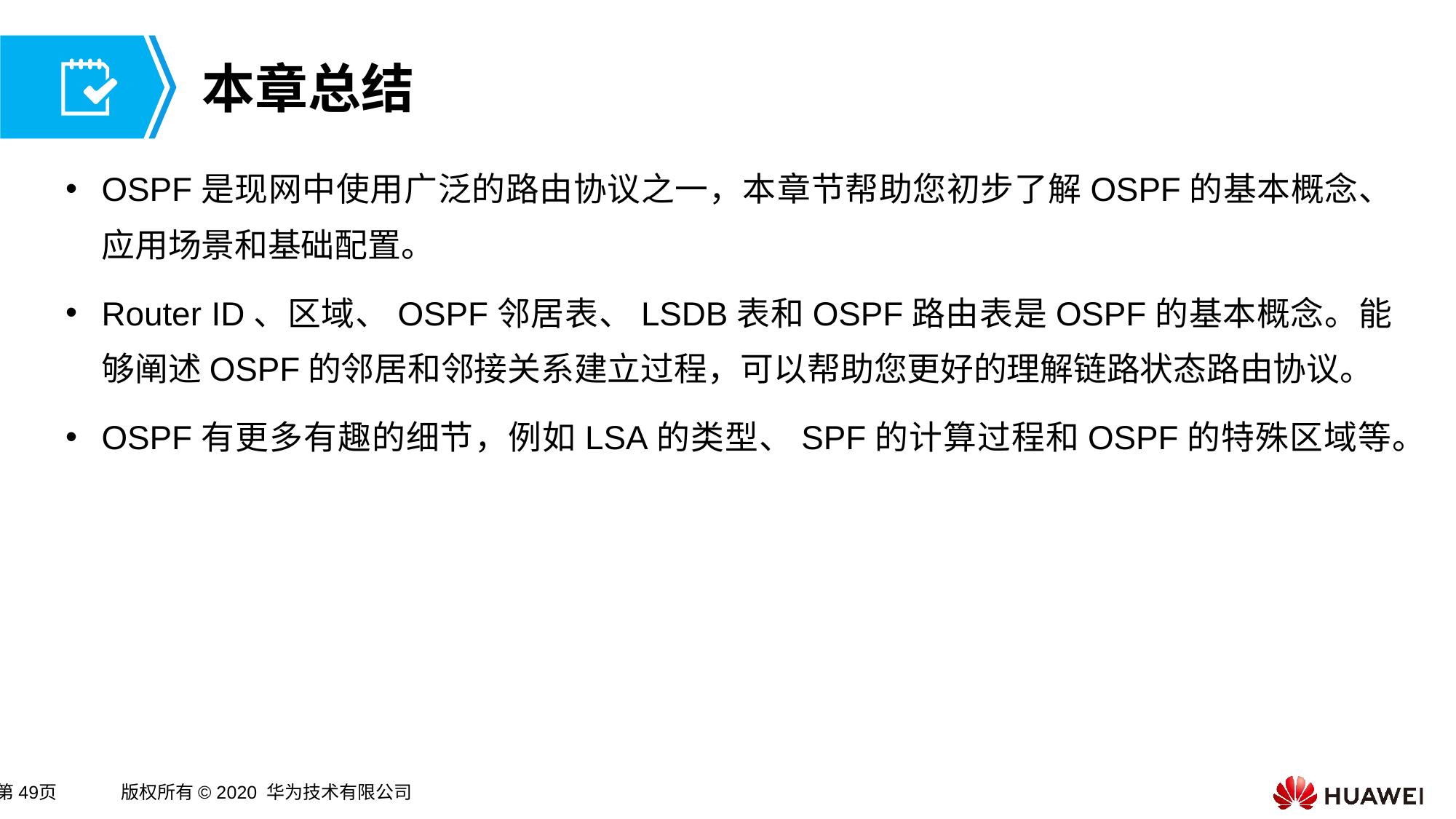

OSPF是现网中使用广泛的路由协议之一，本章节帮助您初步了解OSPF的基本概念、应用场景和基础配置。
Router ID、区域、OSPF邻居表、LSDB表和OSPF路由表是OSPF的基本概念。能够阐述OSPF的邻居和邻接关系建立过程，可以帮助您更好的理解链路状态路由协议。
OSPF有更多有趣的细节，例如LSA的类型、SPF的计算过程和OSPF的特殊区域等。